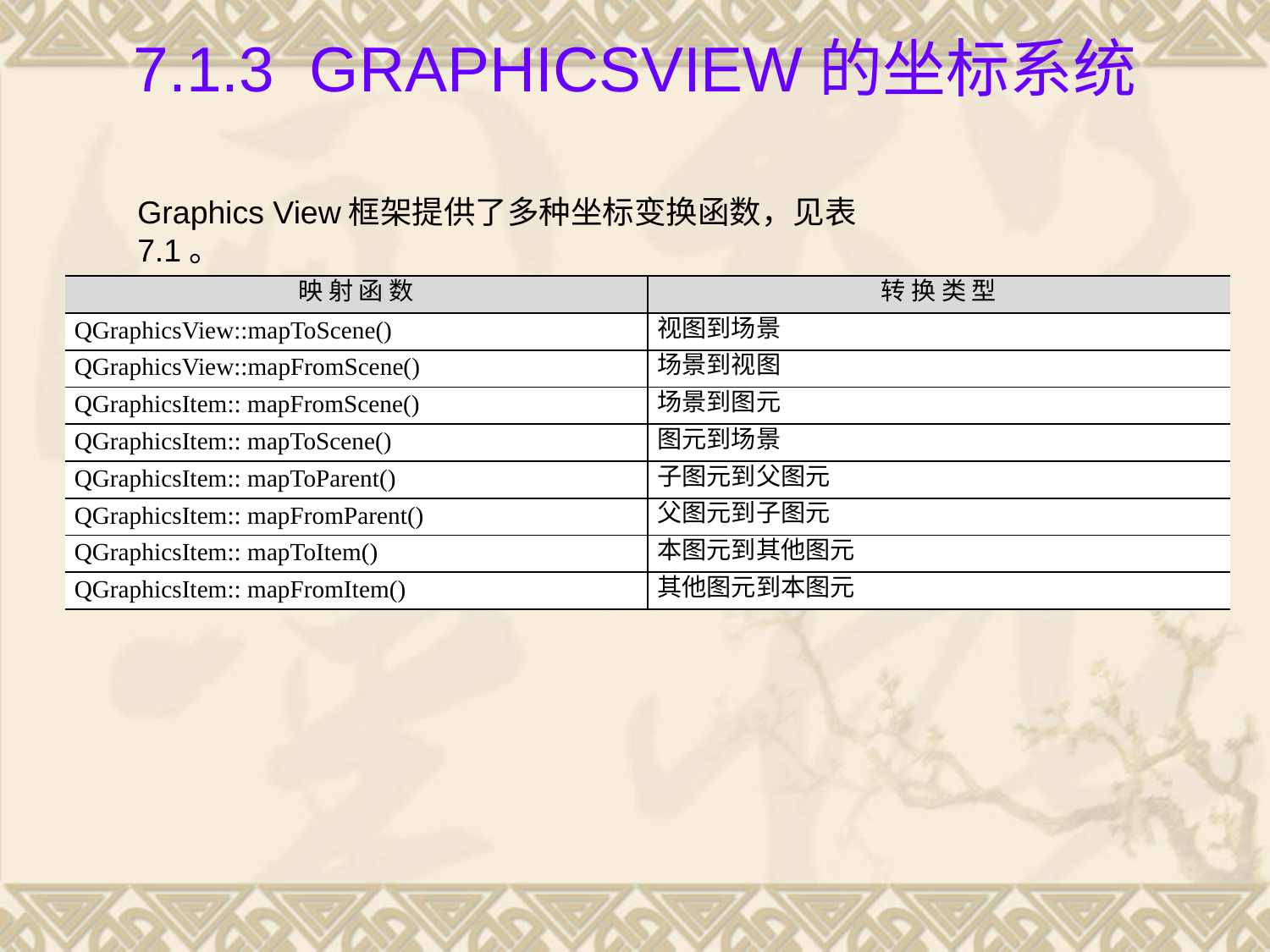

# 7.1.3  GraphicsView的坐标系统
Graphics View框架提供了多种坐标变换函数，见表7.1。
| 映 射 函 数 | 转 换 类 型 |
| --- | --- |
| QGraphicsView::mapToScene() | 视图到场景 |
| QGraphicsView::mapFromScene() | 场景到视图 |
| QGraphicsItem:: mapFromScene() | 场景到图元 |
| QGraphicsItem:: mapToScene() | 图元到场景 |
| QGraphicsItem:: mapToParent() | 子图元到父图元 |
| QGraphicsItem:: mapFromParent() | 父图元到子图元 |
| QGraphicsItem:: mapToItem() | 本图元到其他图元 |
| QGraphicsItem:: mapFromItem() | 其他图元到本图元 |